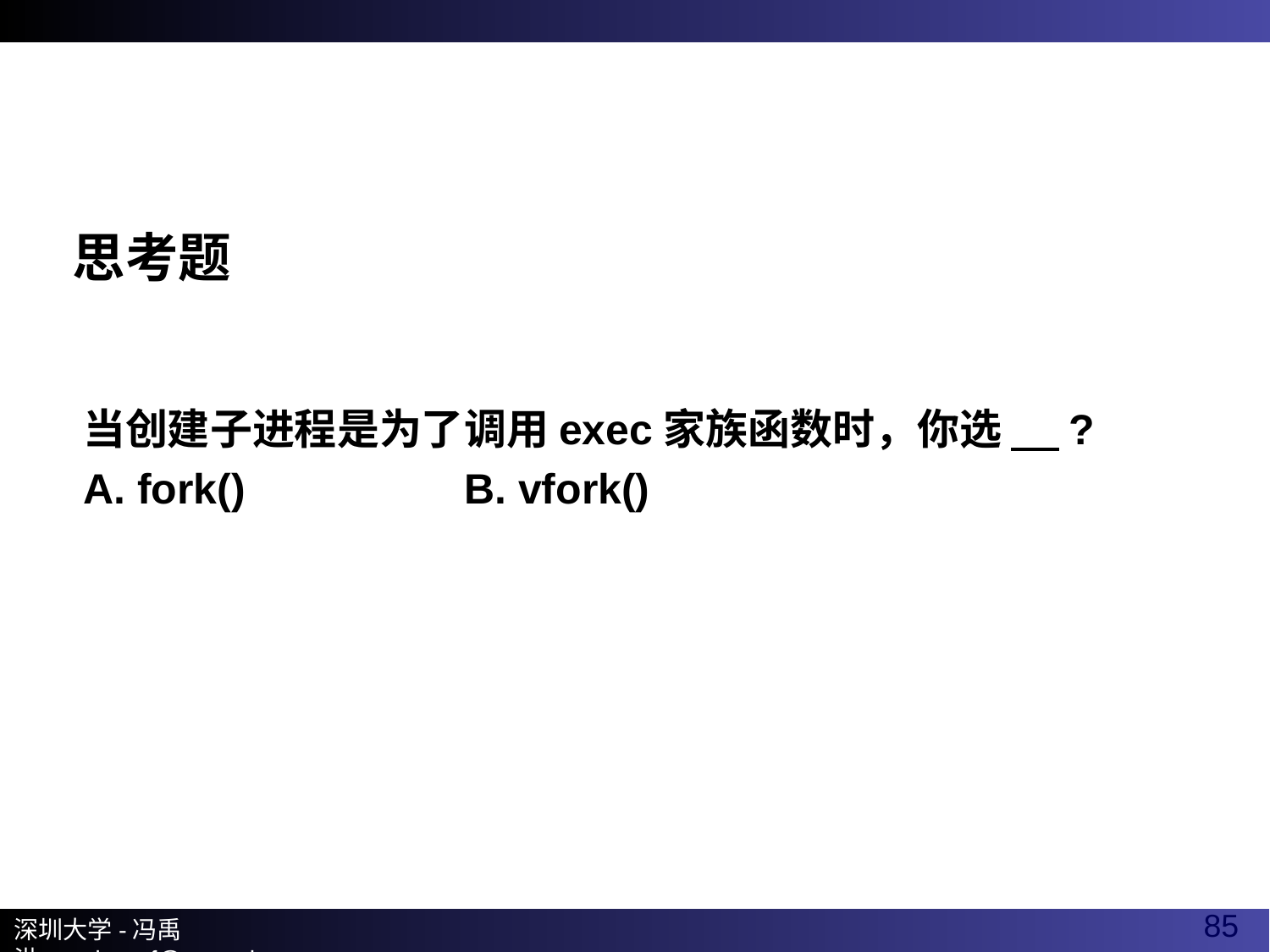

# 思考题
当创建子进程是为了调用exec家族函数时，你选      ?
A. fork() 		B. vfork()